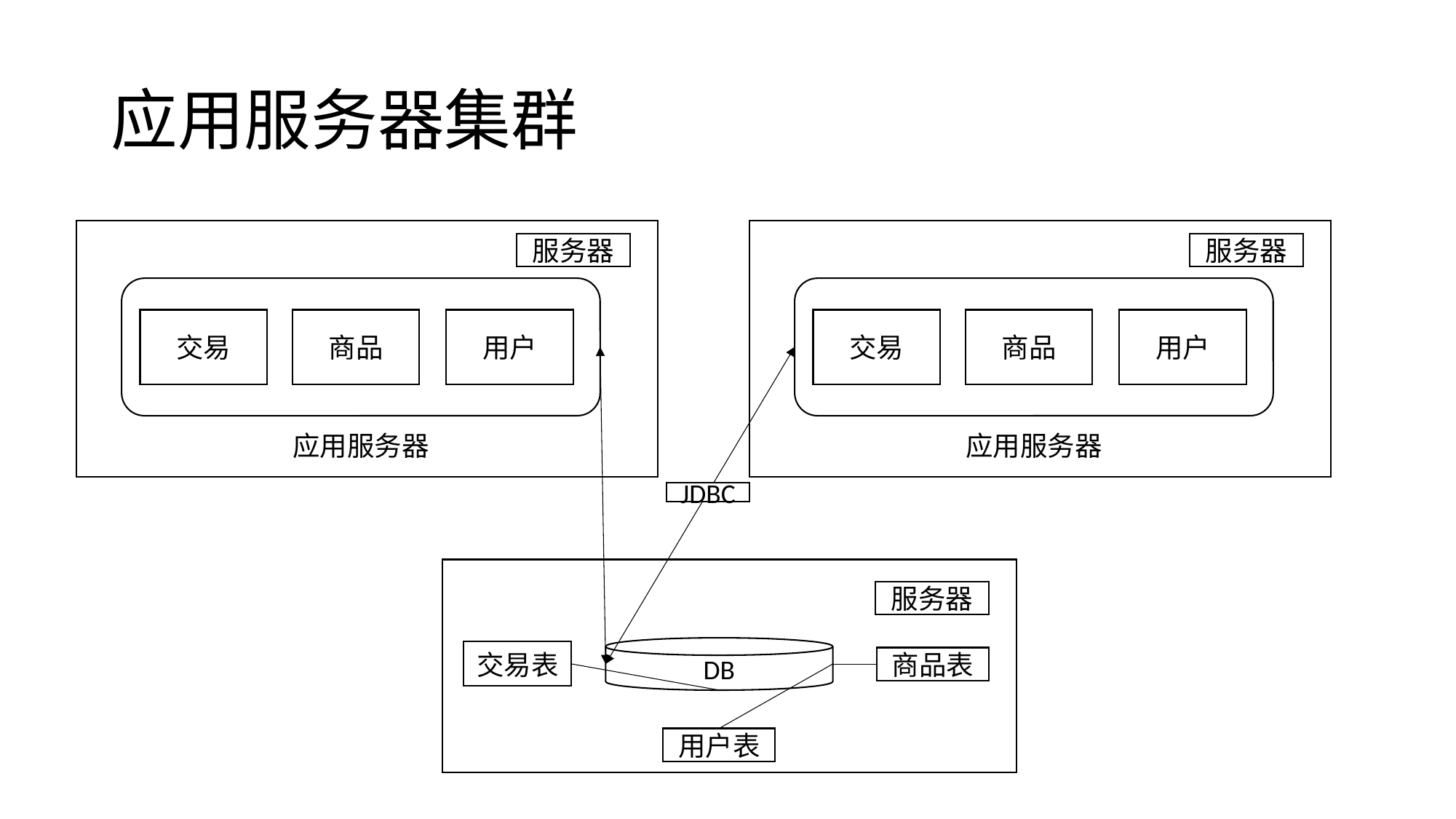

# 应用服务器集群

服务器
服务器

应用服务器

应用服务器
交易
商品
用户
交易
商品
用户
JDBC

服务器
DB
交易表
商品表
用户表